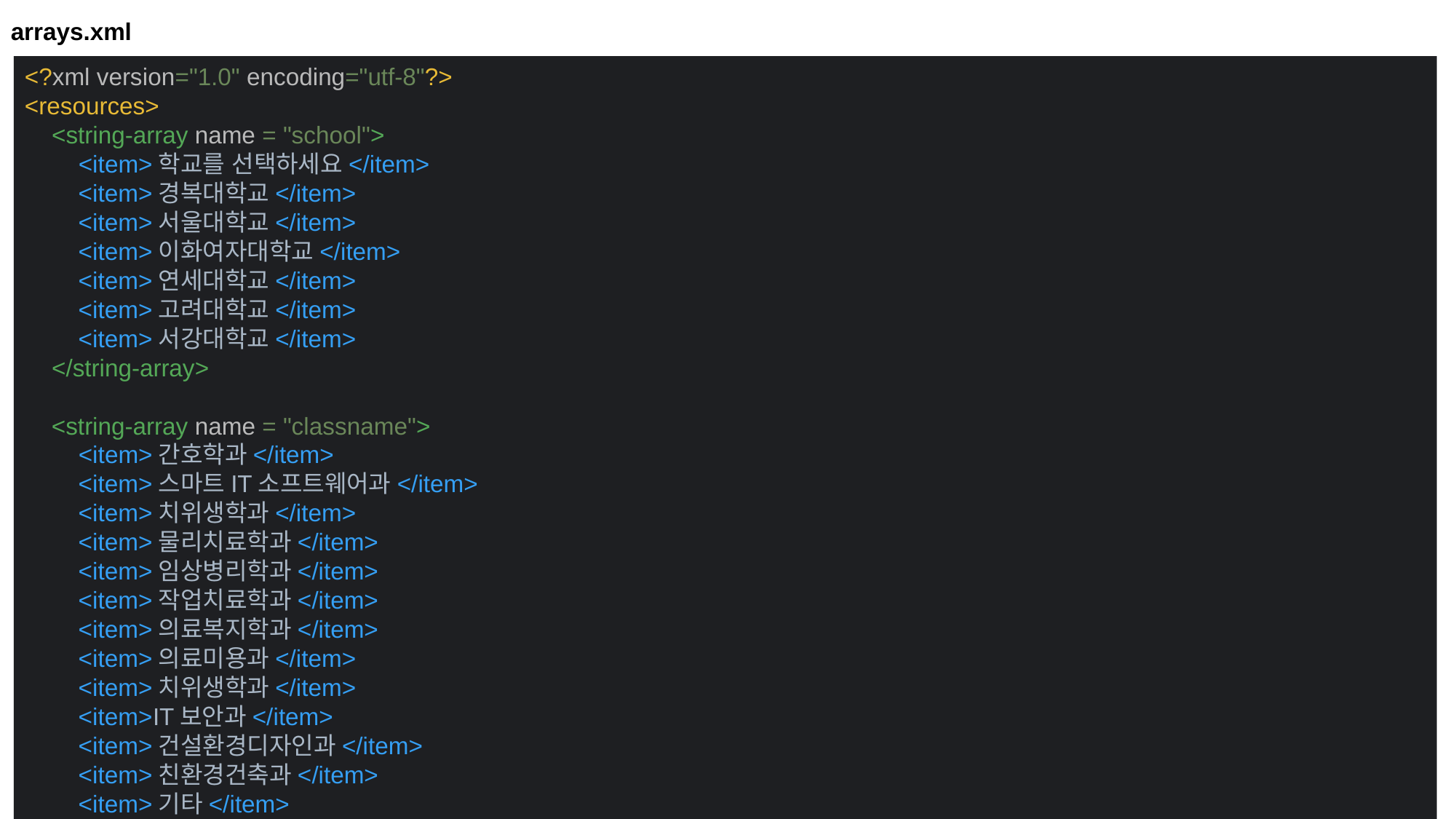

arrays.xml
<?xml version="1.0" encoding="utf-8"?>
<resources>
    <string-array name = "school">
        <item>학교를 선택하세요</item>
        <item>경복대학교</item>
        <item>서울대학교</item>
        <item>이화여자대학교</item>
        <item>연세대학교</item>
        <item>고려대학교</item>
        <item>서강대학교</item>
    </string-array>
    <string-array name = "classname">
        <item>간호학과</item>
        <item>스마트IT소프트웨어과</item>
        <item>치위생학과</item>
        <item>물리치료학과</item>
        <item>임상병리학과</item>
        <item>작업치료학과</item>
        <item>의료복지학과</item>
        <item>의료미용과</item>
        <item>치위생학과</item>
        <item>IT보안과</item>
        <item>건설환경디자인과</item>
        <item>친환경건축과</item>
        <item>기타</item>
    </string-array>
</resources>